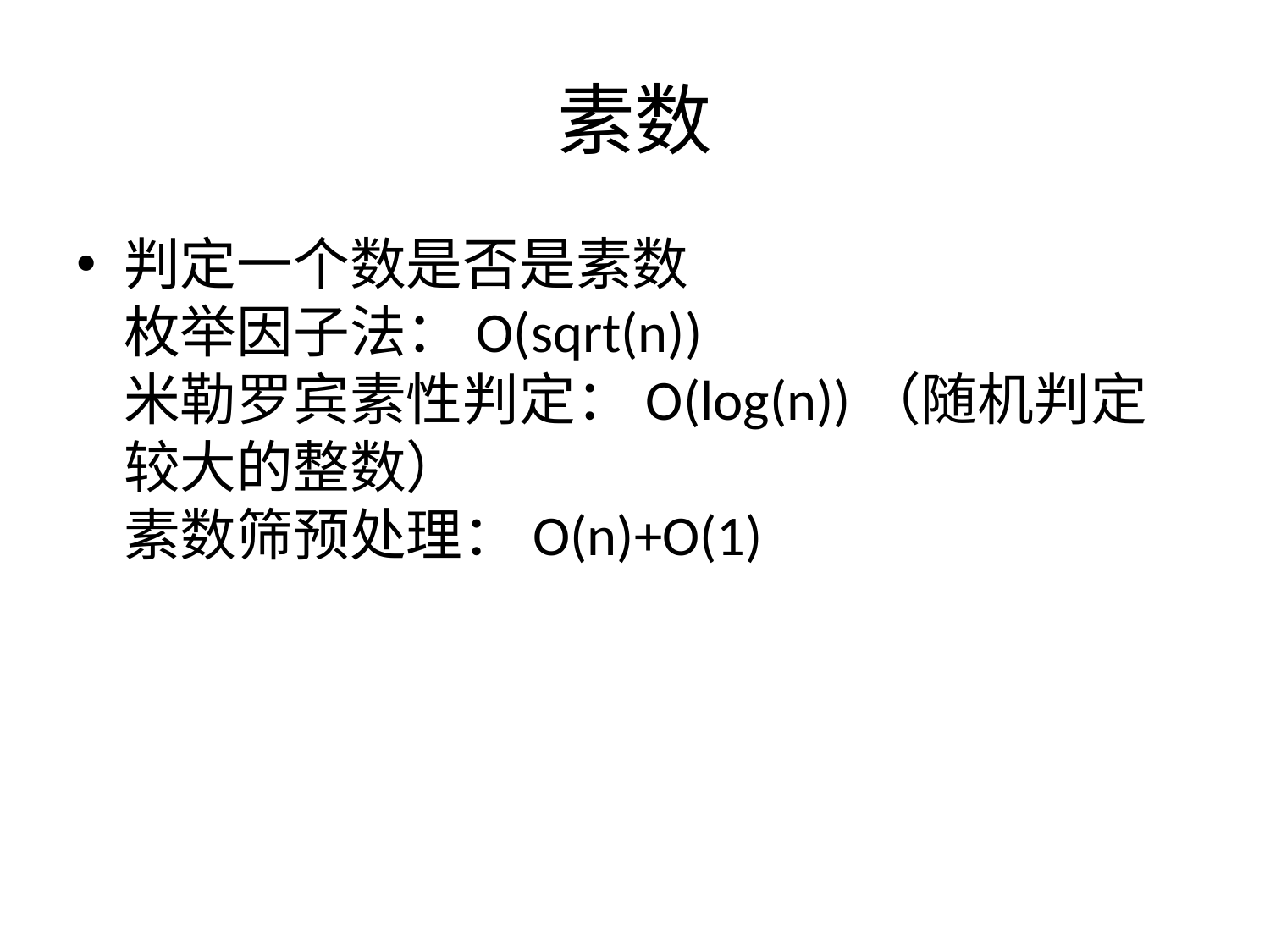

# 素数
判定一个数是否是素数
枚举因子法：O(sqrt(n))
米勒罗宾素性判定：O(log(n))（随机判定较大的整数）
素数筛预处理：O(n)+O(1)